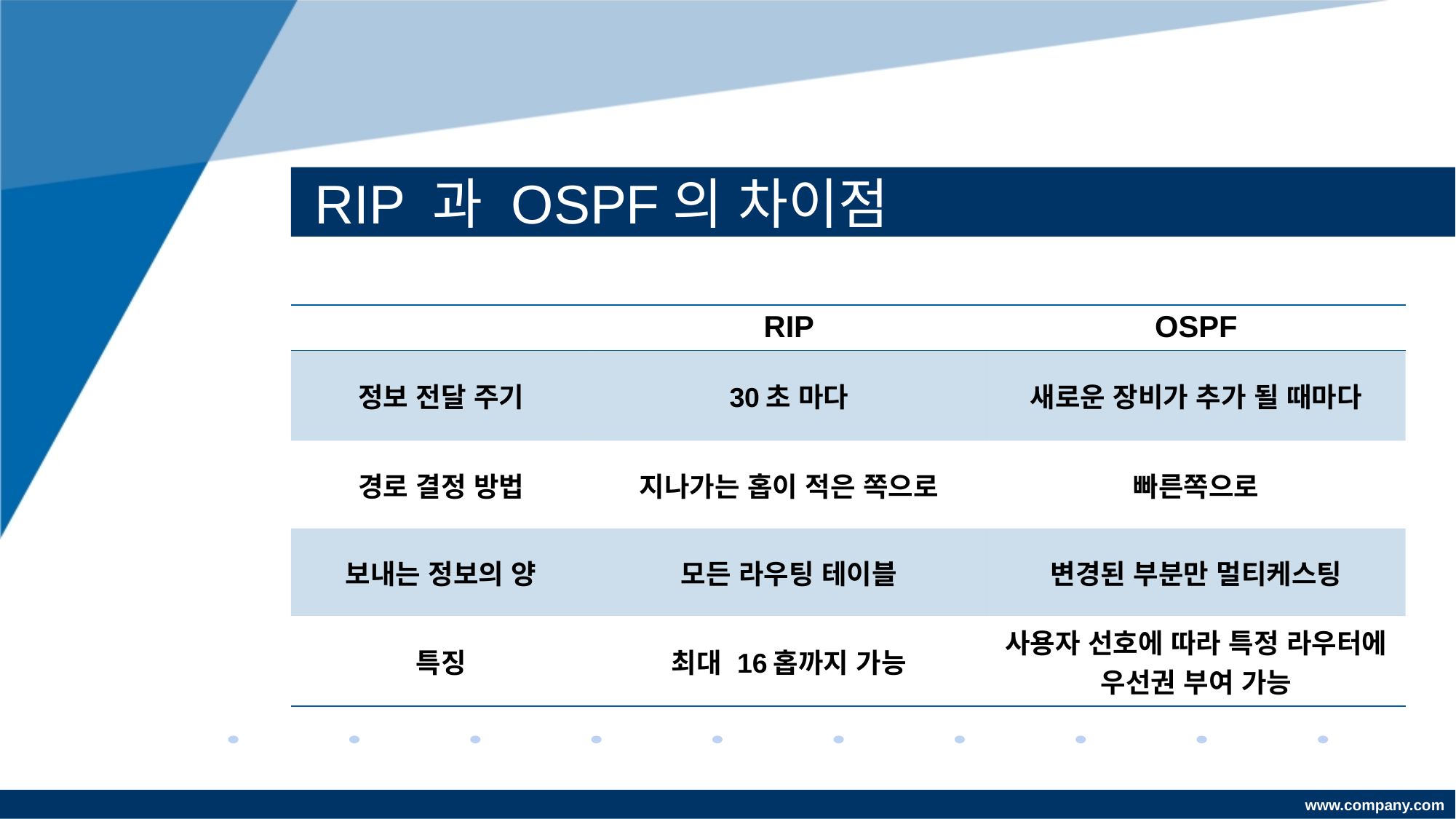

# RIP 과 OSPF의 차이점
|  | RIP | OSPF |
| --- | --- | --- |
| 정보 전달 주기 | 30초 마다 | 새로운 장비가 추가 될 때마다 |
| 경로 결정 방법 | 지나가는 홉이 적은 쪽으로 | 빠른쪽으로 |
| 보내는 정보의 양 | 모든 라우팅 테이블 | 변경된 부분만 멀티케스팅 |
| 특징 | 최대 16홉까지 가능 | 사용자 선호에 따라 특정 라우터에 우선권 부여 가능 |